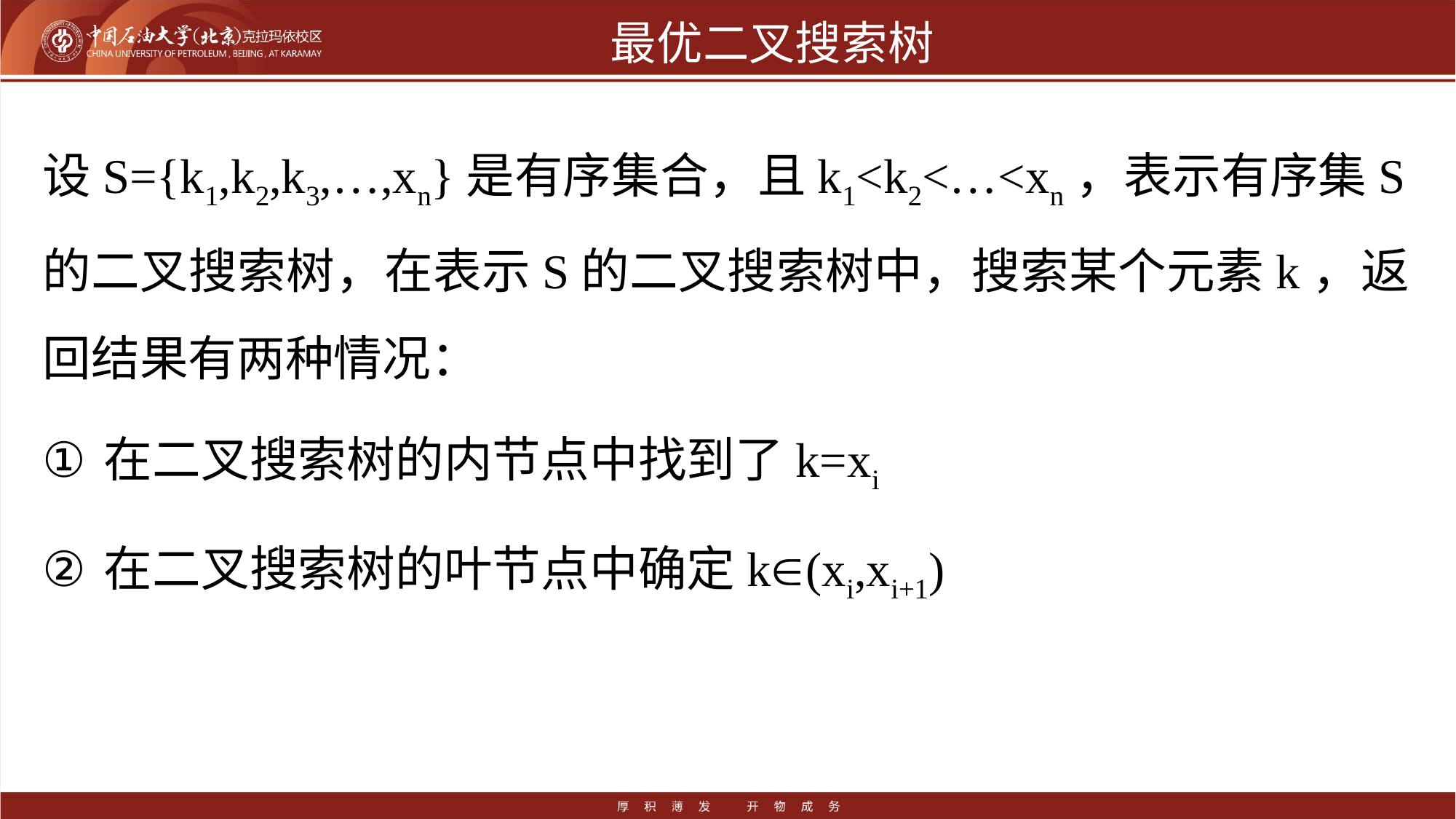

# 最优二叉搜索树
设S={k1,k2,k3,…,xn}是有序集合，且k1<k2<…<xn，表示有序集S的二叉搜索树，在表示S的二叉搜索树中，搜索某个元素k，返回结果有两种情况：
在二叉搜索树的内节点中找到了k=xi
在二叉搜索树的叶节点中确定k∈(xi,xi+1)